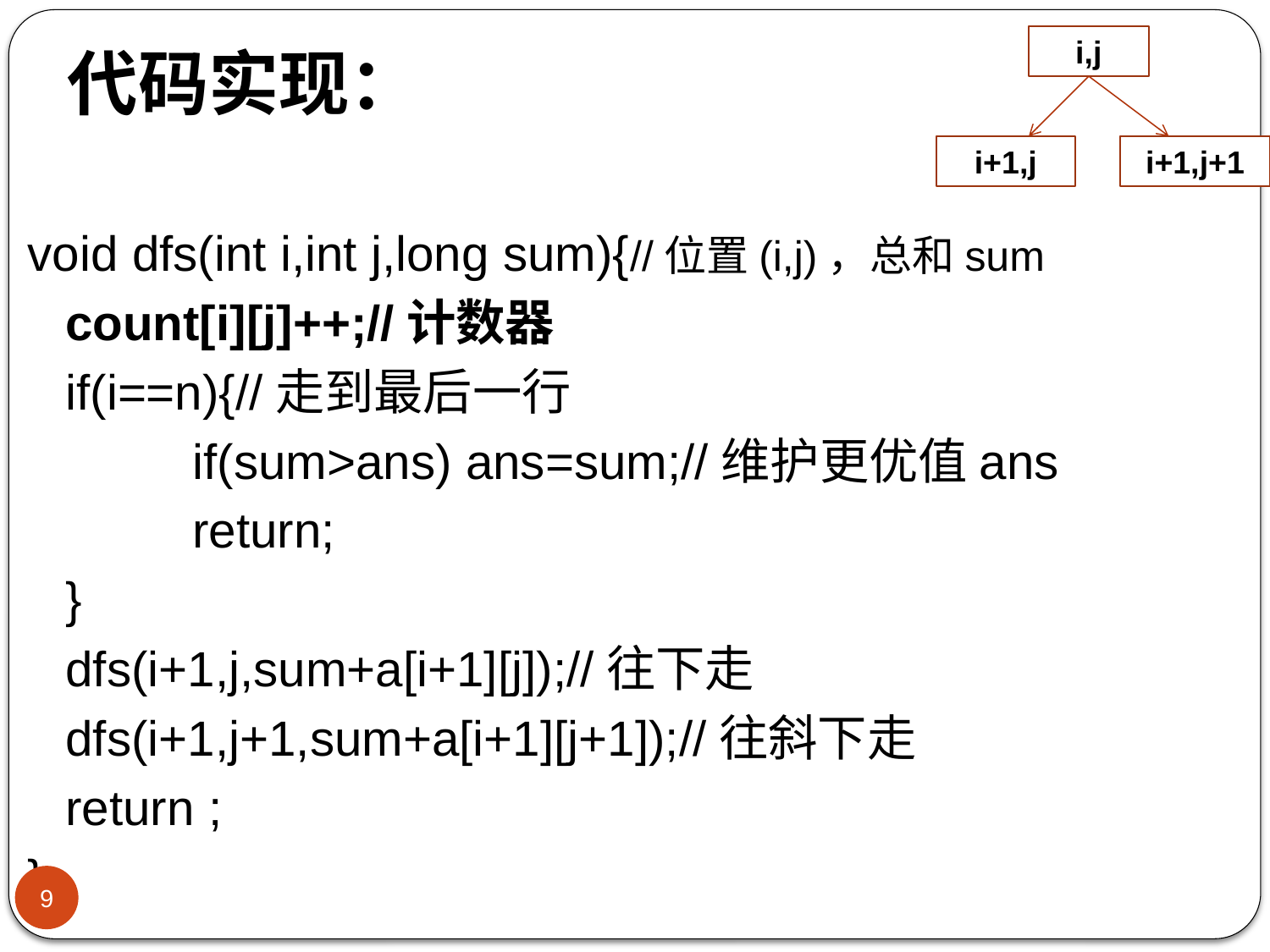

# 代码实现：
i,j
i+1,j
i+1,j+1
void dfs(int i,int j,long sum){//位置(i,j)，总和sum
	count[i][j]++;//计数器
	if(i==n){//走到最后一行
		if(sum>ans) ans=sum;//维护更优值ans
		return;
	}
	dfs(i+1,j,sum+a[i+1][j]);//往下走
	dfs(i+1,j+1,sum+a[i+1][j+1]);//往斜下走
	return ;
}

9